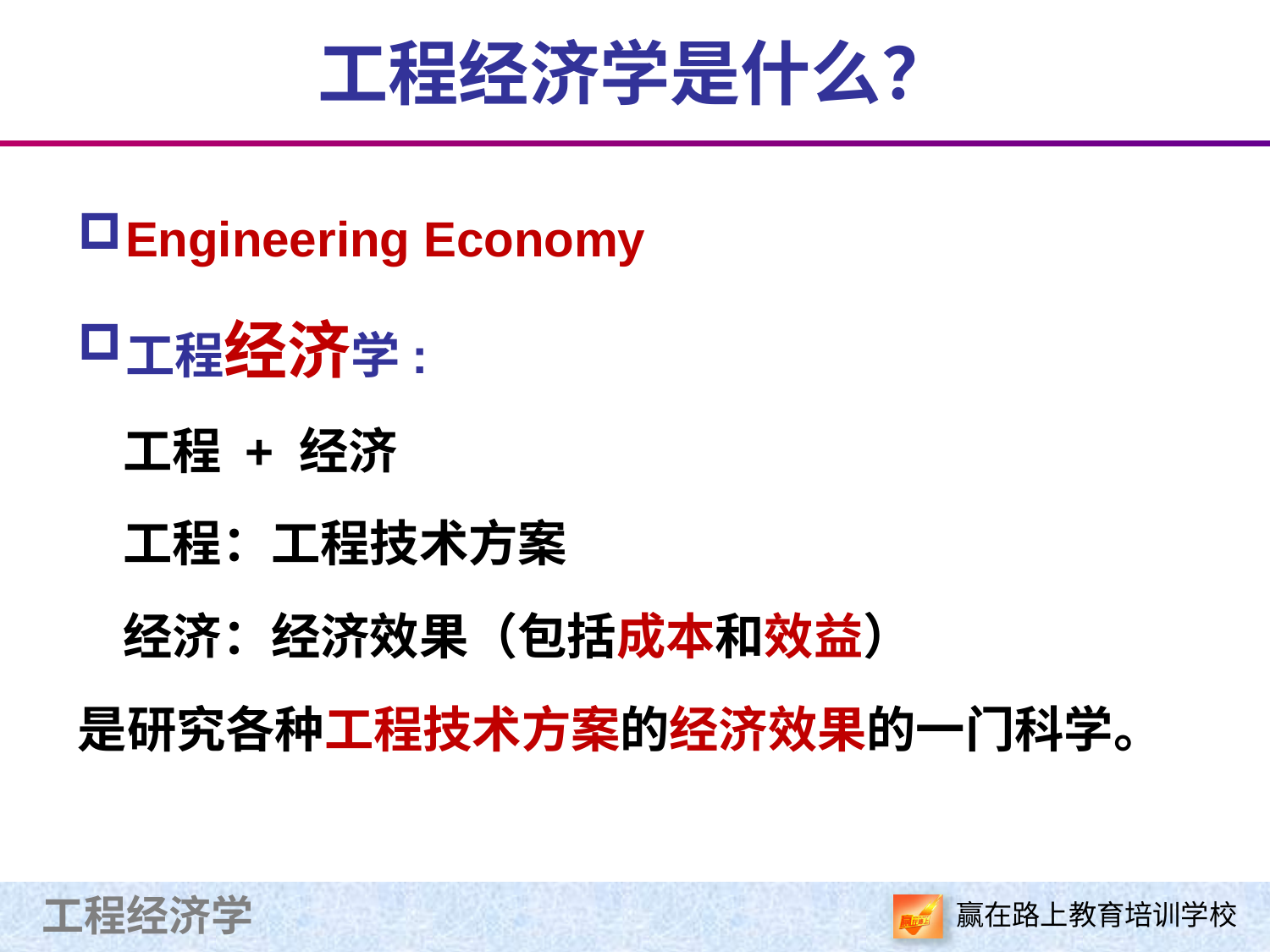

# 工程经济学是什么？
Engineering Economy
工程经济学:
   工程 + 经济
   工程：工程技术方案
   经济：经济效果（包括成本和效益）
是研究各种工程技术方案的经济效果的一门科学。